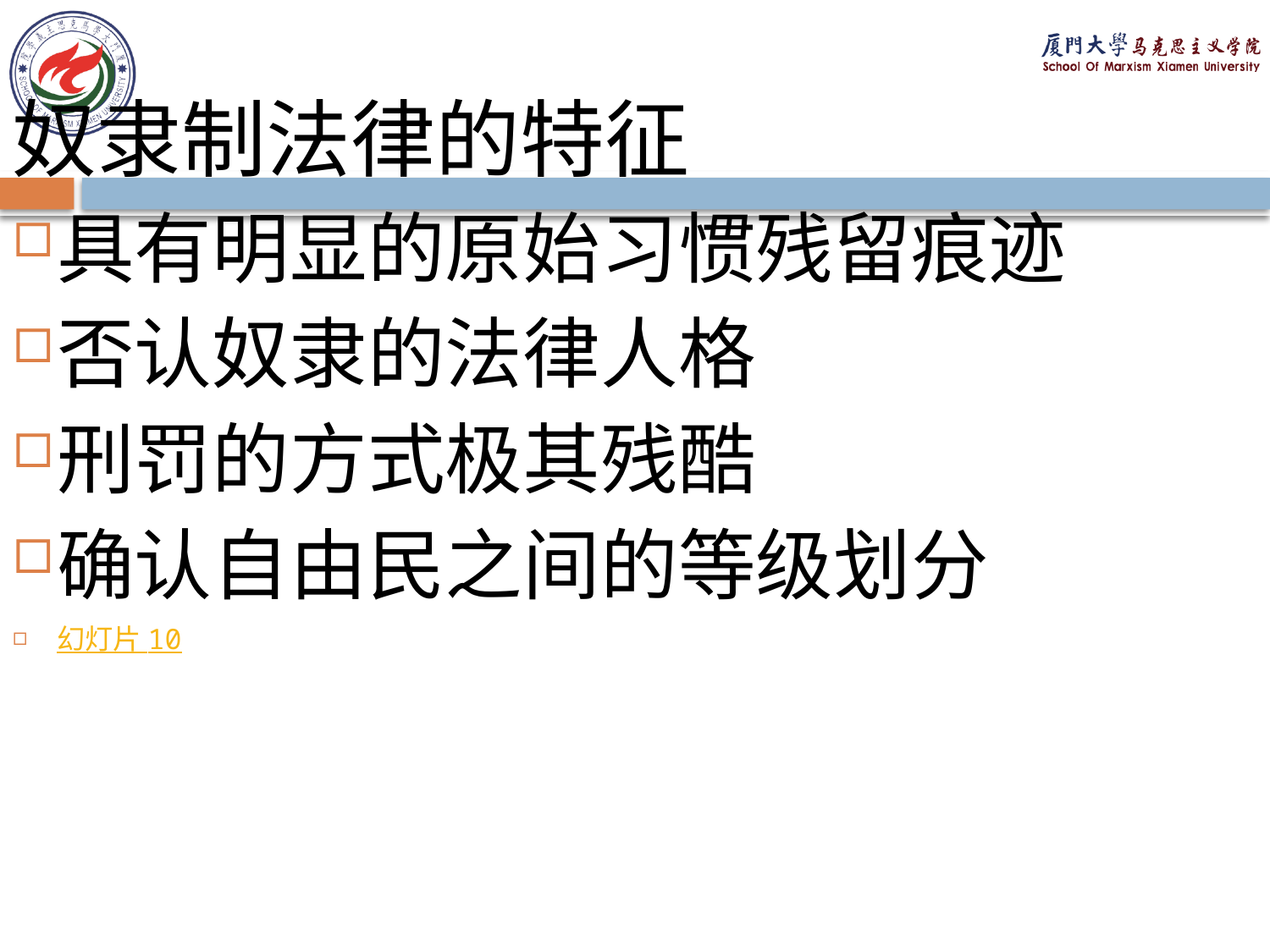

奴隶制法律的特征
具有明显的原始习惯残留痕迹
否认奴隶的法律人格
刑罚的方式极其残酷
确认自由民之间的等级划分
幻灯片 10